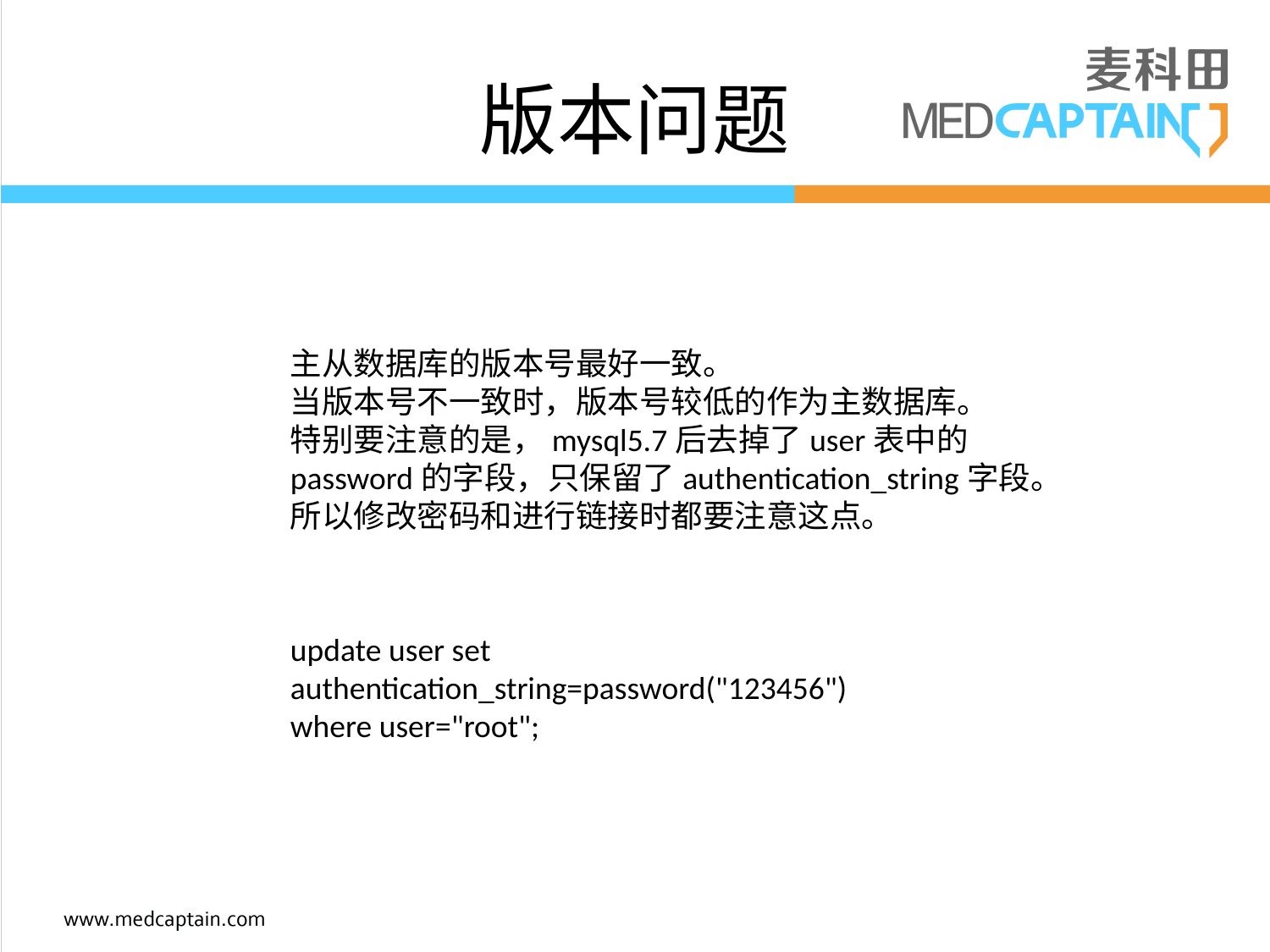

# 版本问题
主从数据库的版本号最好一致。
当版本号不一致时，版本号较低的作为主数据库。
特别要注意的是，mysql5.7后去掉了user表中的password的字段，只保留了authentication_string字段。
所以修改密码和进行链接时都要注意这点。

update user set authentication_string=password("123456") where user="root";